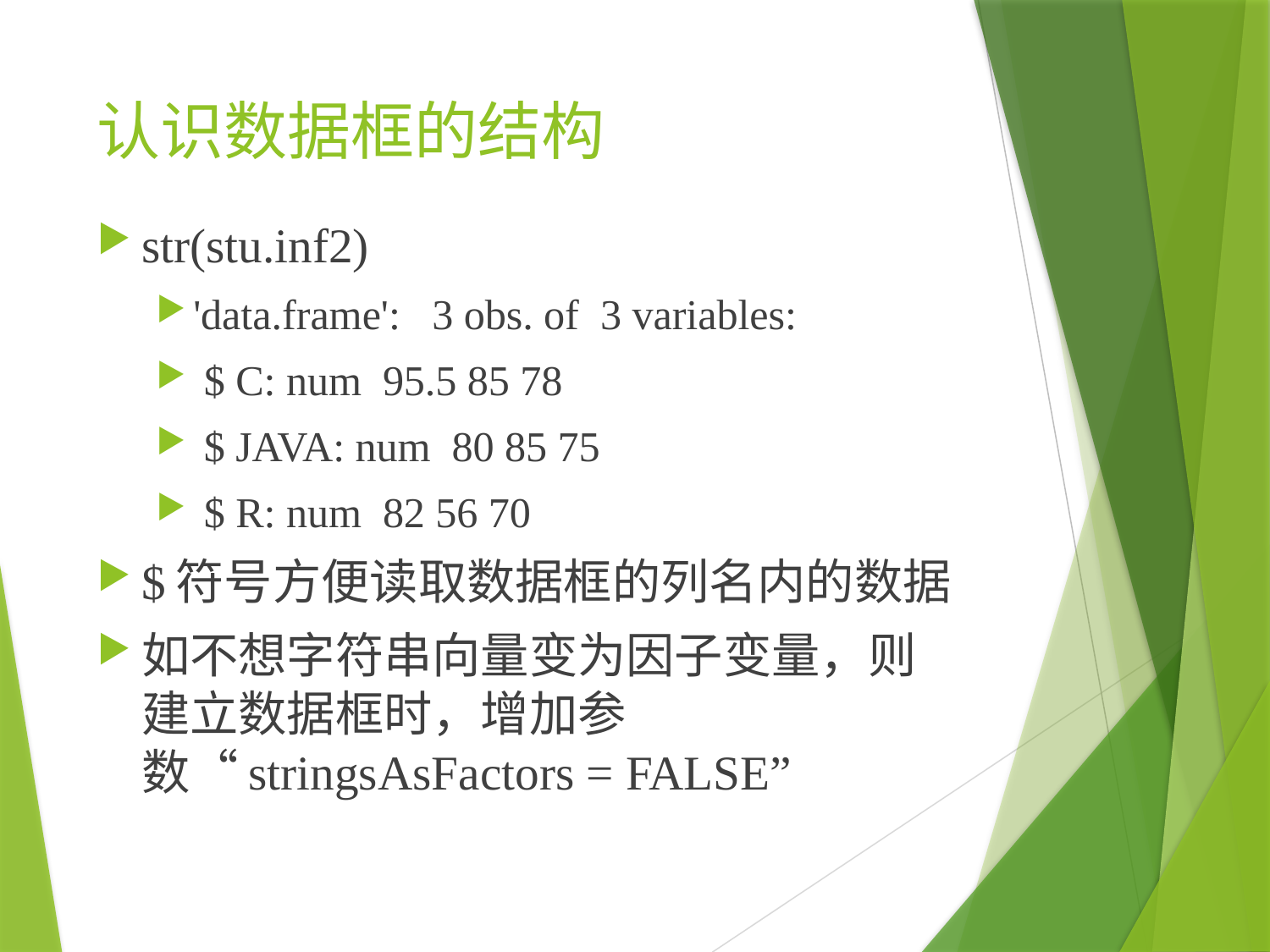

# 认识数据框的结构
str(stu.inf2)
'data.frame':   3 obs. of  3 variables:
 $ C: num  95.5 85 78
 $ JAVA: num  80 85 75
 $ R: num  82 56 70
$符号方便读取数据框的列名内的数据
如不想字符串向量变为因子变量，则建立数据框时，增加参数“stringsAsFactors = FALSE”